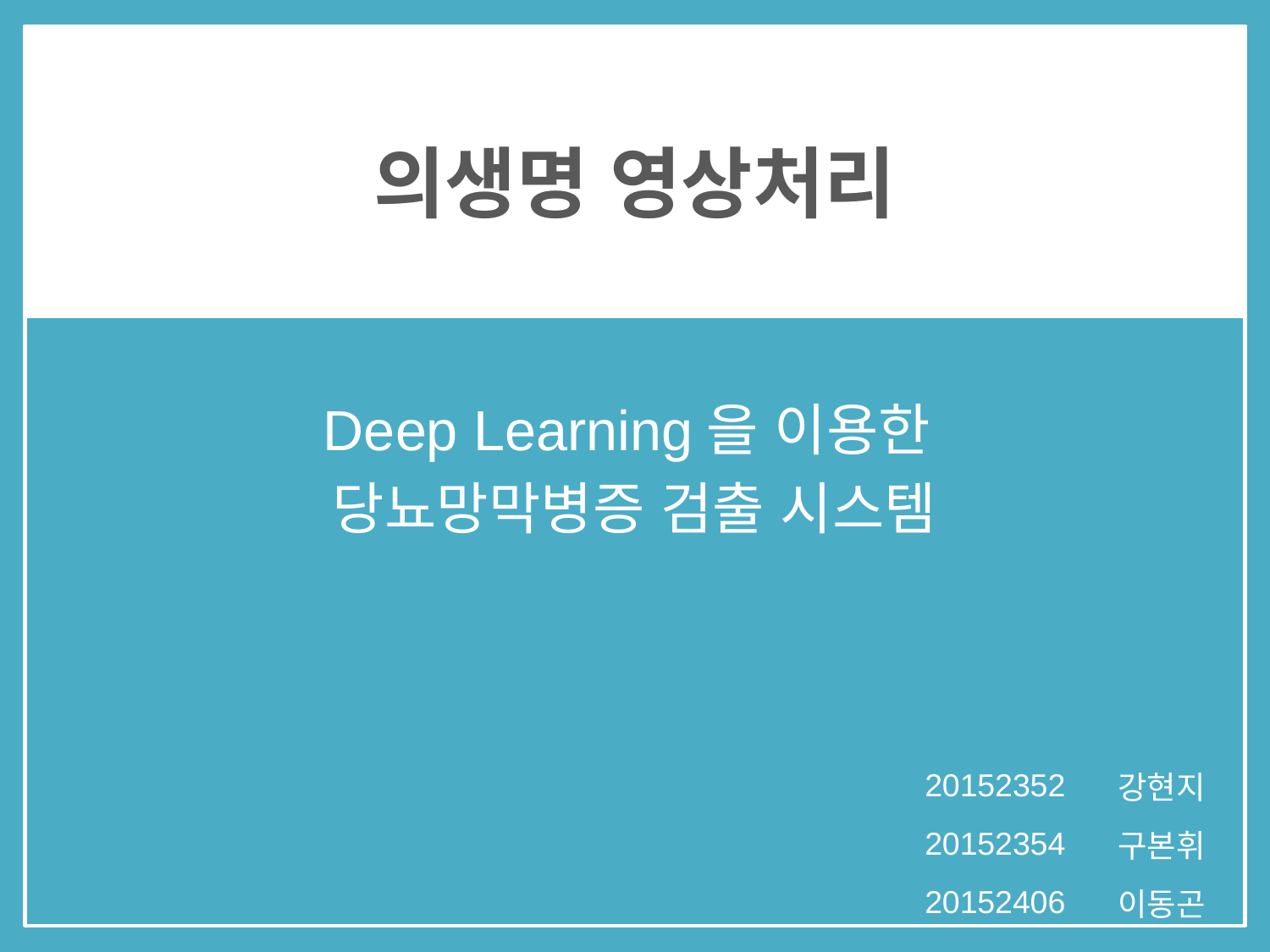

# 의생명 영상처리
Deep Learning을 이용한
당뇨망막병증 검출 시스템
| 20152352 | 강현지 |
| --- | --- |
| 20152354 | 구본휘 |
| 20152406 | 이동곤 |